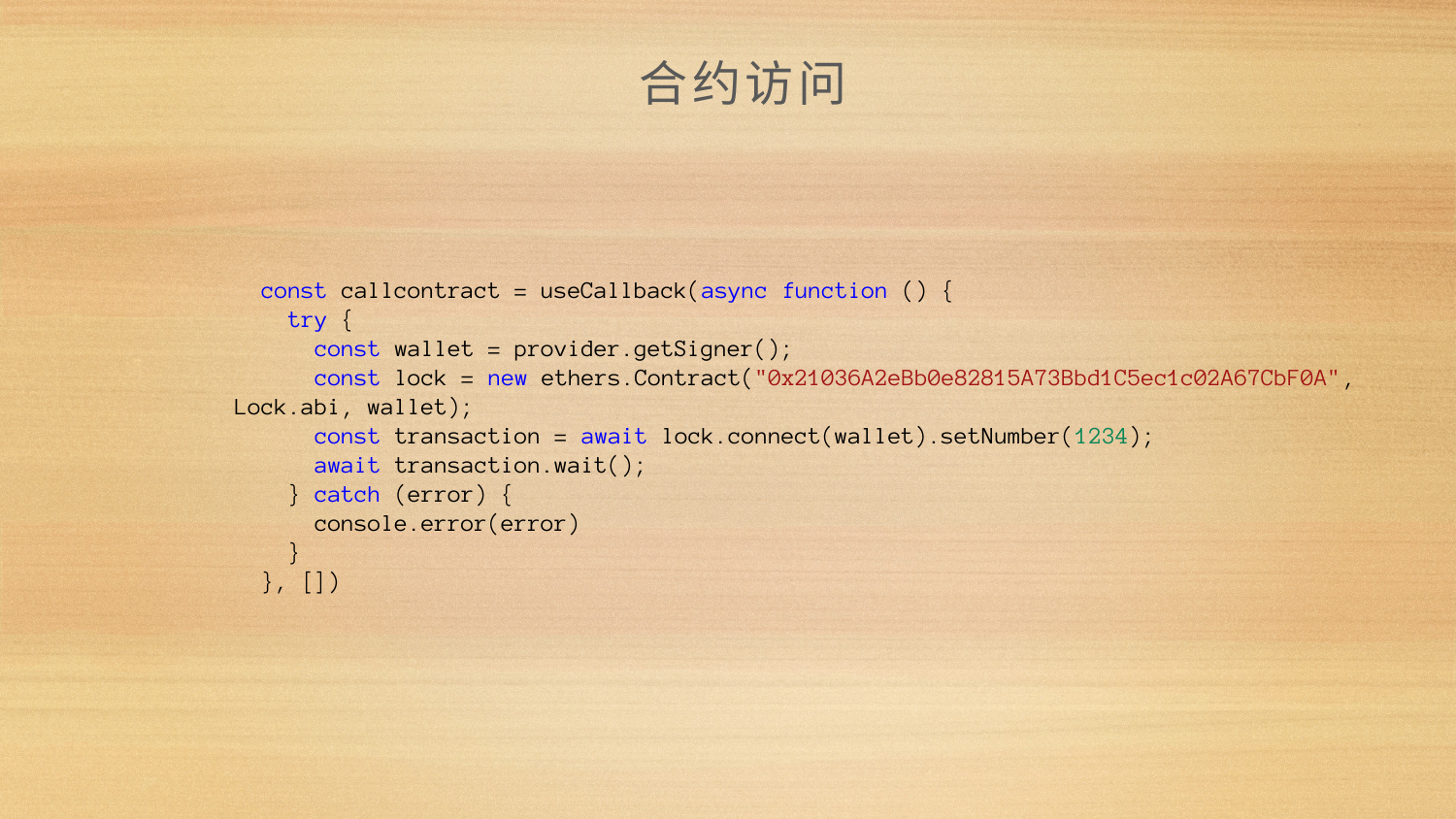

合约访问
  const callcontract = useCallback(async function () {
    try {
      const wallet = provider.getSigner();
      const lock = new ethers.Contract("0x21036A2eBb0e82815A73Bbd1C5ec1c02A67CbF0A", Lock.abi, wallet);
      const transaction = await lock.connect(wallet).setNumber(1234);
      await transaction.wait();
    } catch (error) {
      console.error(error)
    }
  }, [])